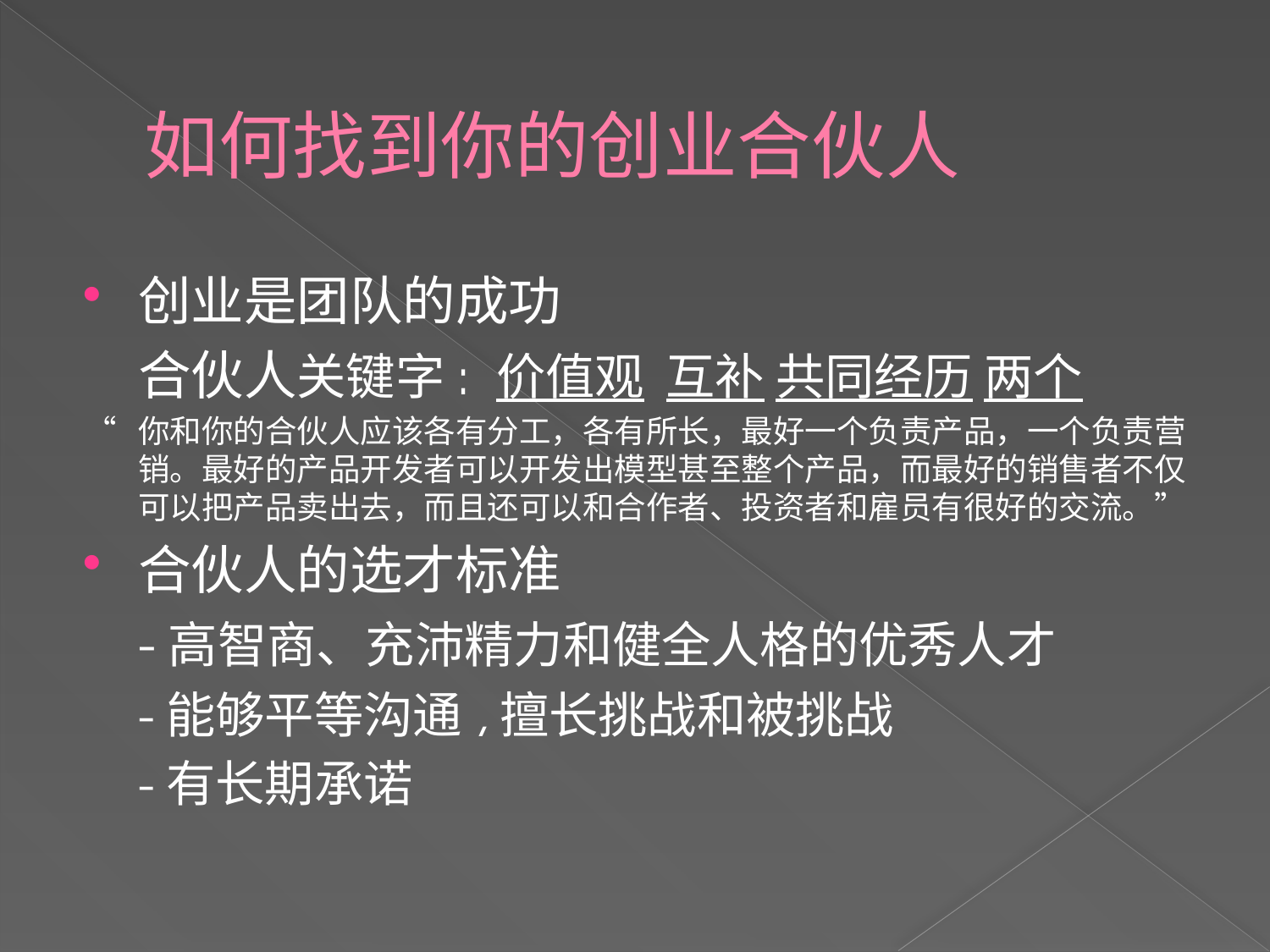

如何找到你的创业合伙人
创业是团队的成功
	合伙人关键字: 价值观  互补 共同经历 两个
“ 	你和你的合伙人应该各有分工，各有所长，最好一个负责产品，一个负责营销。最好的产品开发者可以开发出模型甚至整个产品，而最好的销售者不仅可以把产品卖出去，而且还可以和合作者、投资者和雇员有很好的交流。”
合伙人的选才标准
	-高智商、充沛精力和健全人格的优秀人才
	-能够平等沟通,擅长挑战和被挑战
	-有长期承诺